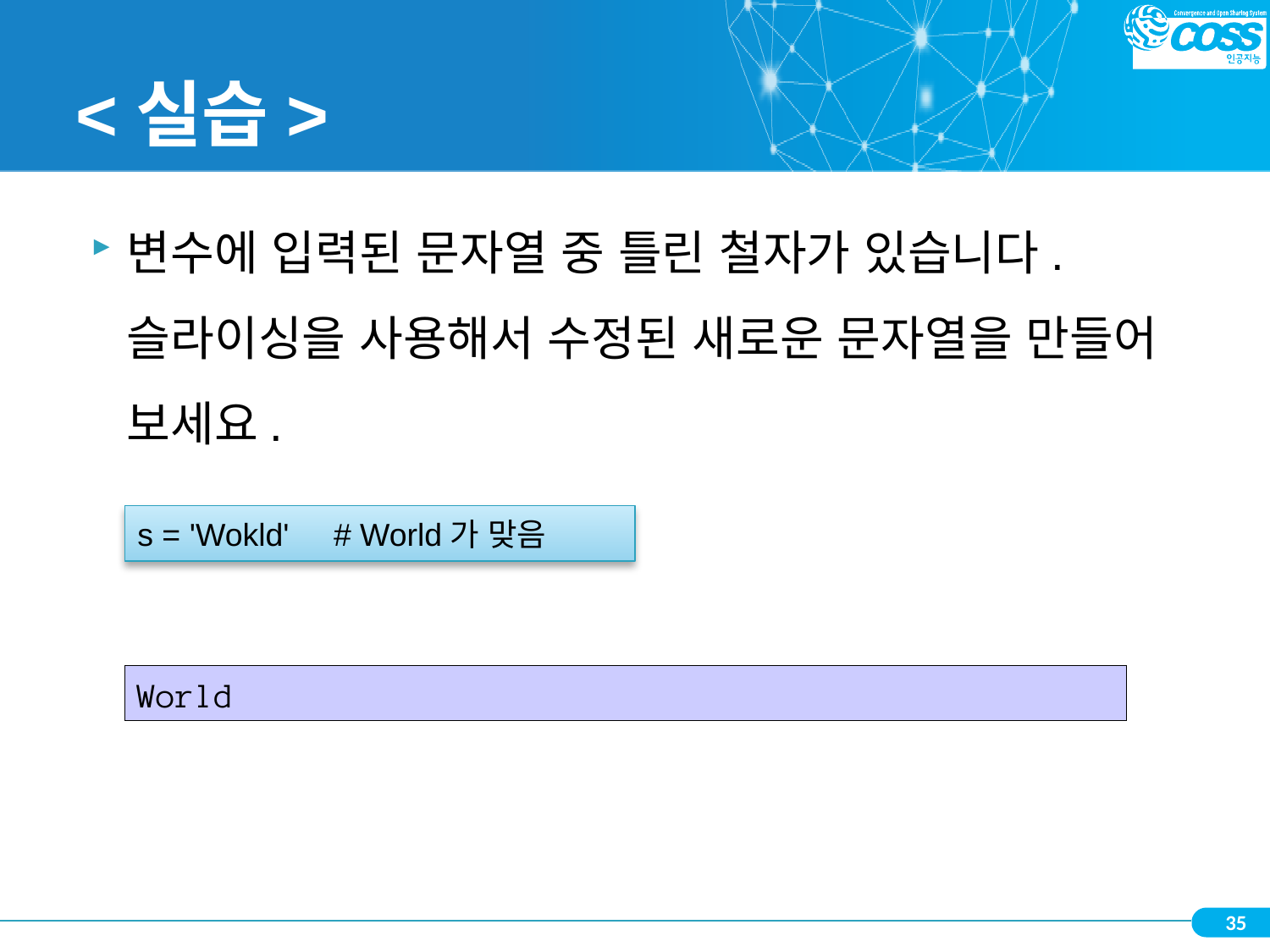

# <실습>
변수에 입력된 문자열 중 틀린 철자가 있습니다. 슬라이싱을 사용해서 수정된 새로운 문자열을 만들어 보세요.
s = 'Wokld'     # World가 맞음
World